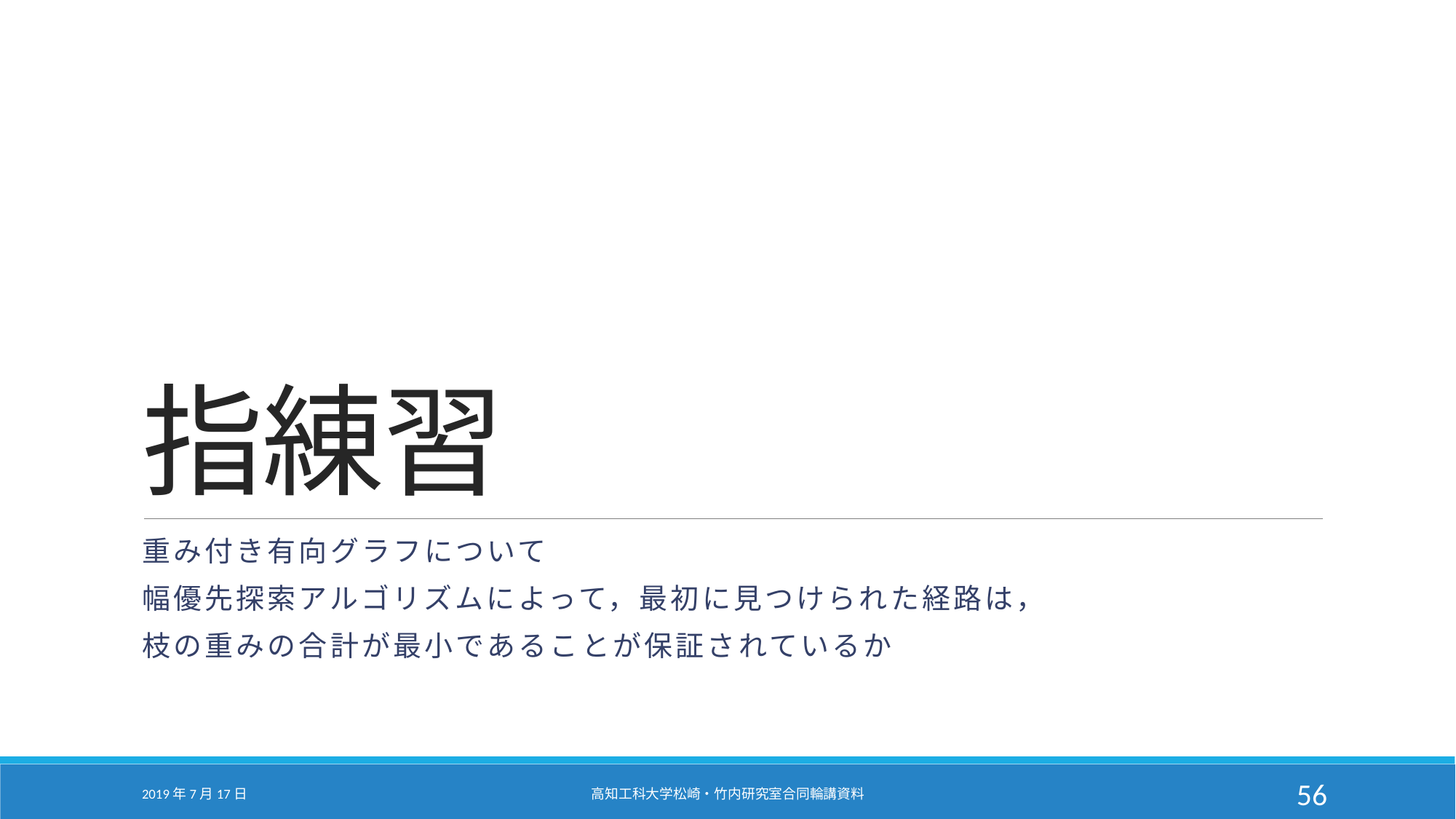

# 指練習
重み付き有向グラフについて
幅優先探索アルゴリズムによって，最初に見つけられた経路は，
枝の重みの合計が最小であることが保証されているか
2019年7月17日
高知工科大学松崎・竹内研究室合同輪講資料
56